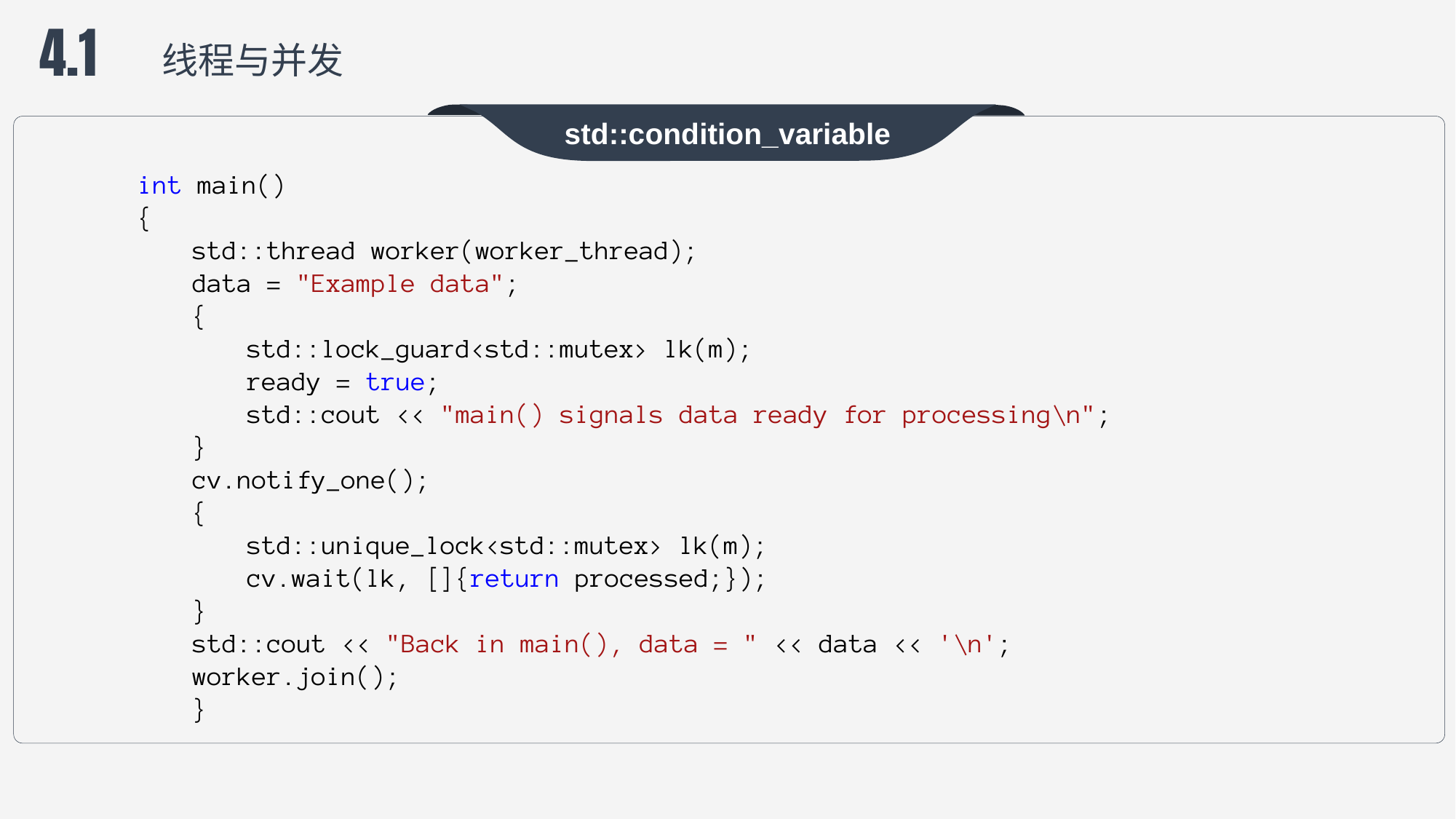

4.1
线程与并发

std::condition_variable

int main()
{
std::thread worker(worker_thread);
data = "Example data";
{
std::lock_guard<std::mutex> lk(m);
ready = true;
std::cout << "main() signals data ready for processing\n";
}
cv.notify_one();
{
std::unique_lock<std::mutex> lk(m);
cv.wait(lk, []{return processed;});
}
std::cout << "Back in main(), data = " << data << '\n';
worker.join();
}